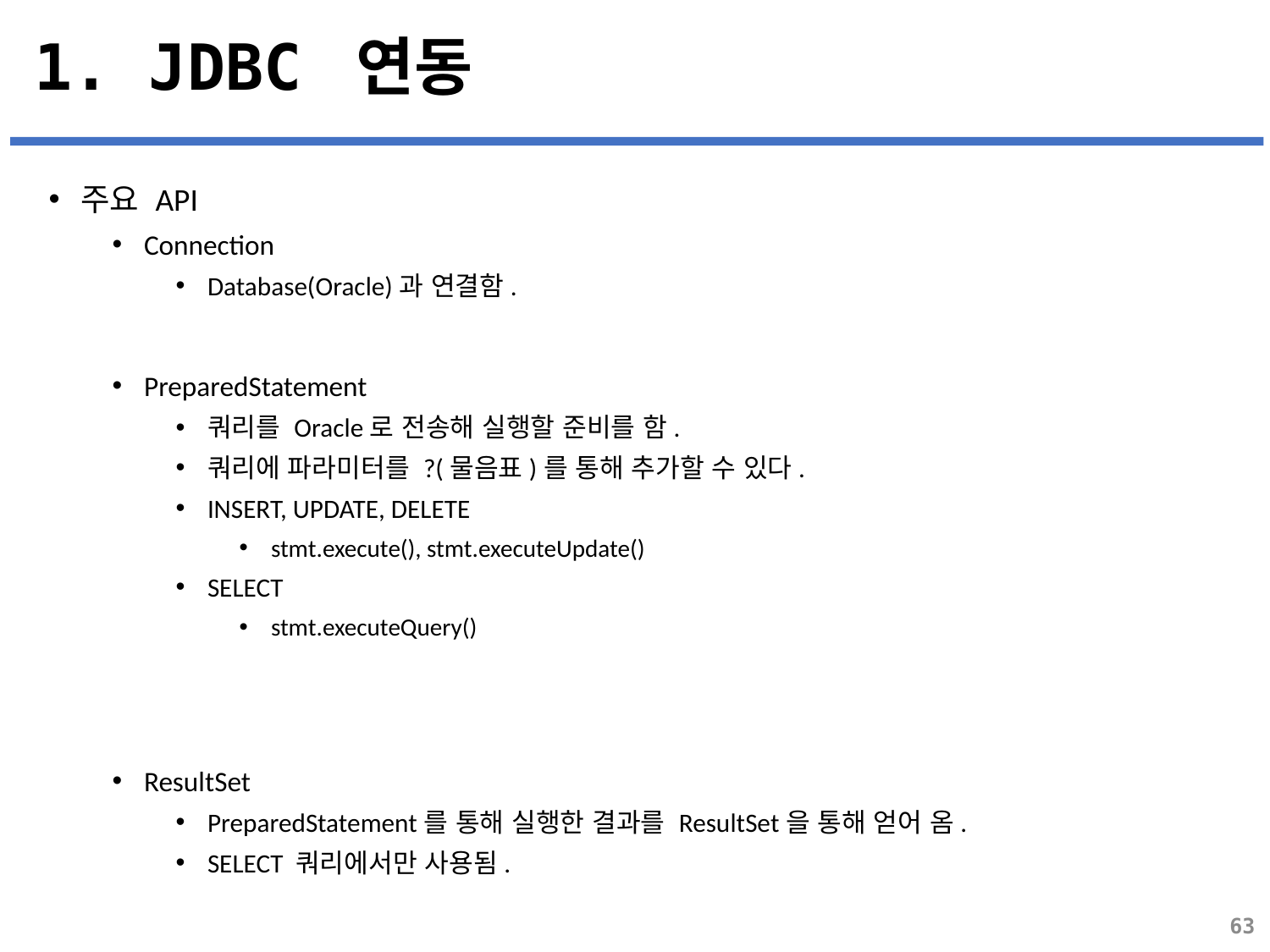

# 1. JDBC 연동
주요 API
Connection
Database(Oracle)과 연결함.

PreparedStatement
쿼리를 Oracle로 전송해 실행할 준비를 함.
쿼리에 파라미터를 ?(물음표)를 통해 추가할 수 있다.
INSERT, UPDATE, DELETE
stmt.execute(), stmt.executeUpdate()
SELECT
stmt.executeQuery()

ResultSet
PreparedStatement를 통해 실행한 결과를 ResultSet을 통해 얻어 옴.
SELECT 쿼리에서만 사용됨.

63